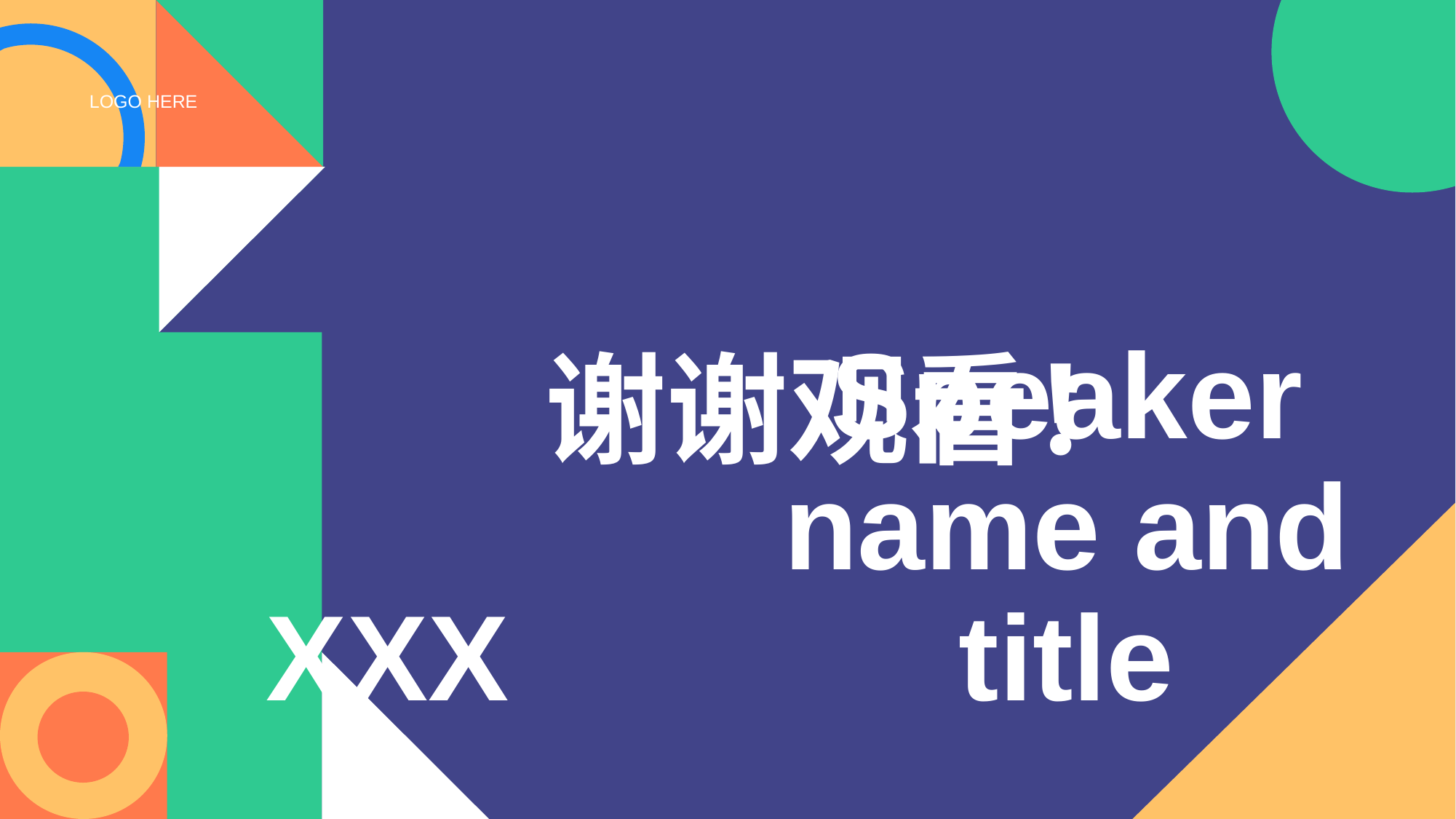

谢谢观看！
LOGO HERE
XXX
Speaker name and title